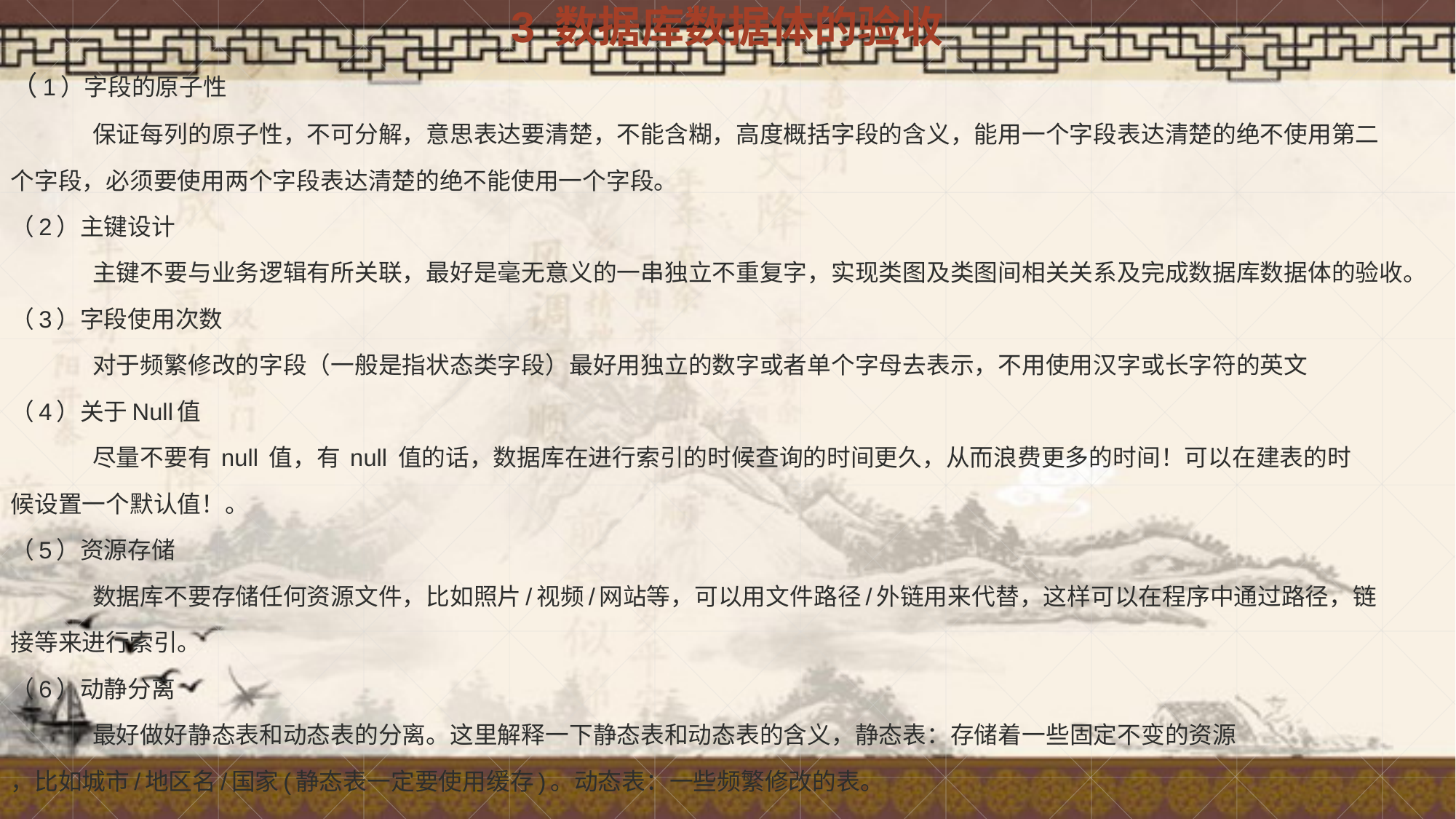

3 数据库数据体的验收
（1）字段的原子性
	保证每列的原子性，不可分解，意思表达要清楚，不能含糊，高度概括字段的含义，能用一个字段表达清楚的绝不使用第二
个字段，必须要使用两个字段表达清楚的绝不能使用一个字段。
（2）主键设计
	主键不要与业务逻辑有所关联，最好是毫无意义的一串独立不重复字，实现类图及类图间相关关系及完成数据库数据体的验收。
（3）字段使用次数
	对于频繁修改的字段（一般是指状态类字段）最好用独立的数字或者单个字母去表示，不用使用汉字或长字符的英文
（4）关于Null值
	尽量不要有 null 值，有 null 值的话，数据库在进行索引的时候查询的时间更久，从而浪费更多的时间！可以在建表的时
候设置一个默认值！。
（5）资源存储
	数据库不要存储任何资源文件，比如照片/视频/网站等，可以用文件路径/外链用来代替，这样可以在程序中通过路径，链
接等来进行索引。
（6）动静分离
	最好做好静态表和动态表的分离。这里解释一下静态表和动态表的含义，静态表：存储着一些固定不变的资源
，比如城市/地区名/国家(静态表一定要使用缓存)。动态表：一些频繁修改的表。